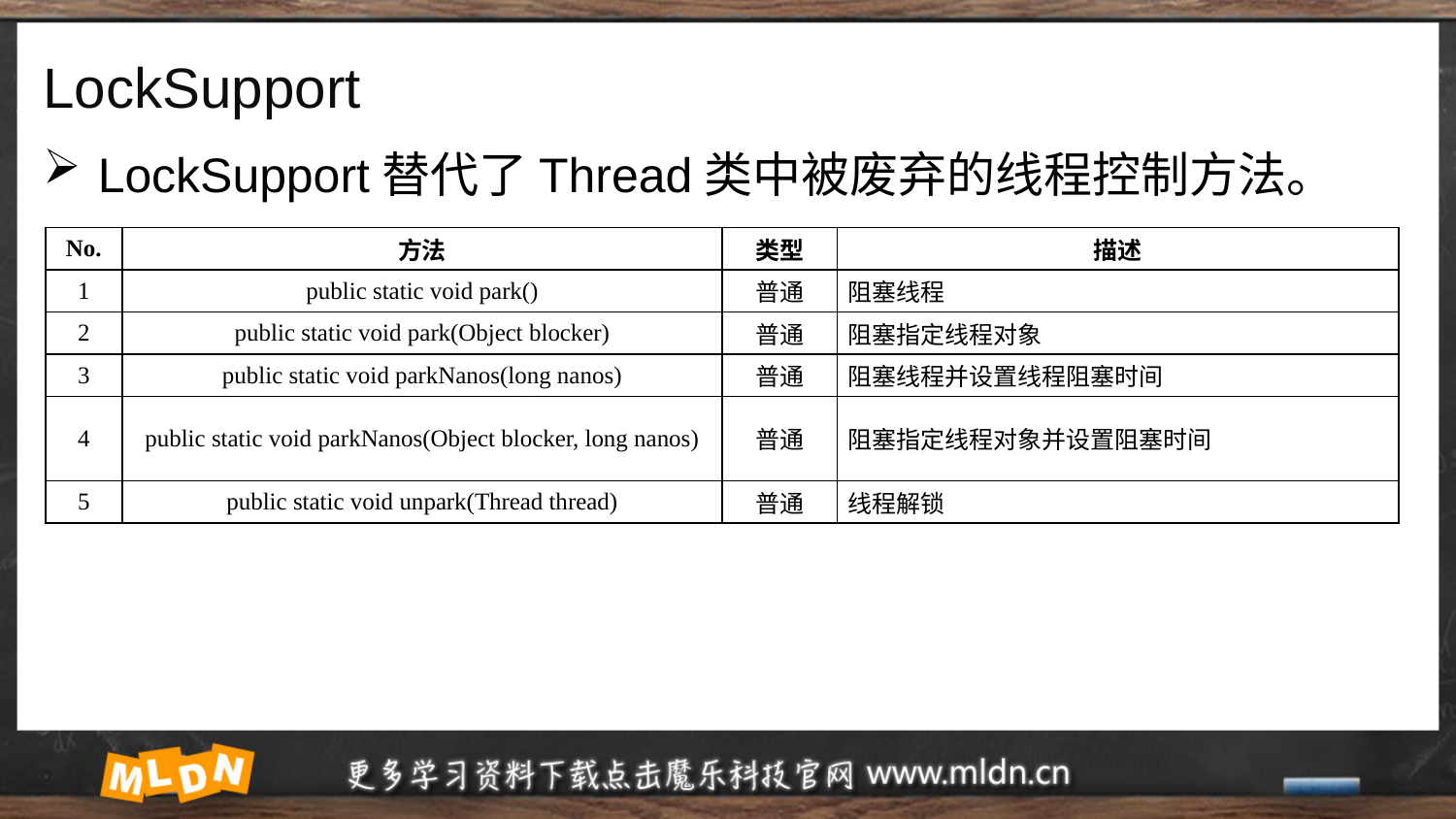

# LockSupport
LockSupport替代了Thread类中被废弃的线程控制方法。
| No. | 方法 | 类型 | 描述 |
| --- | --- | --- | --- |
| 1 | public static void park() | 普通 | 阻塞线程 |
| 2 | public static void park(Object blocker) | 普通 | 阻塞指定线程对象 |
| 3 | public static void parkNanos(long nanos) | 普通 | 阻塞线程并设置线程阻塞时间 |
| 4 | public static void parkNanos(Object blocker, long nanos) | 普通 | 阻塞指定线程对象并设置阻塞时间 |
| 5 | public static void unpark(Thread thread) | 普通 | 线程解锁 |